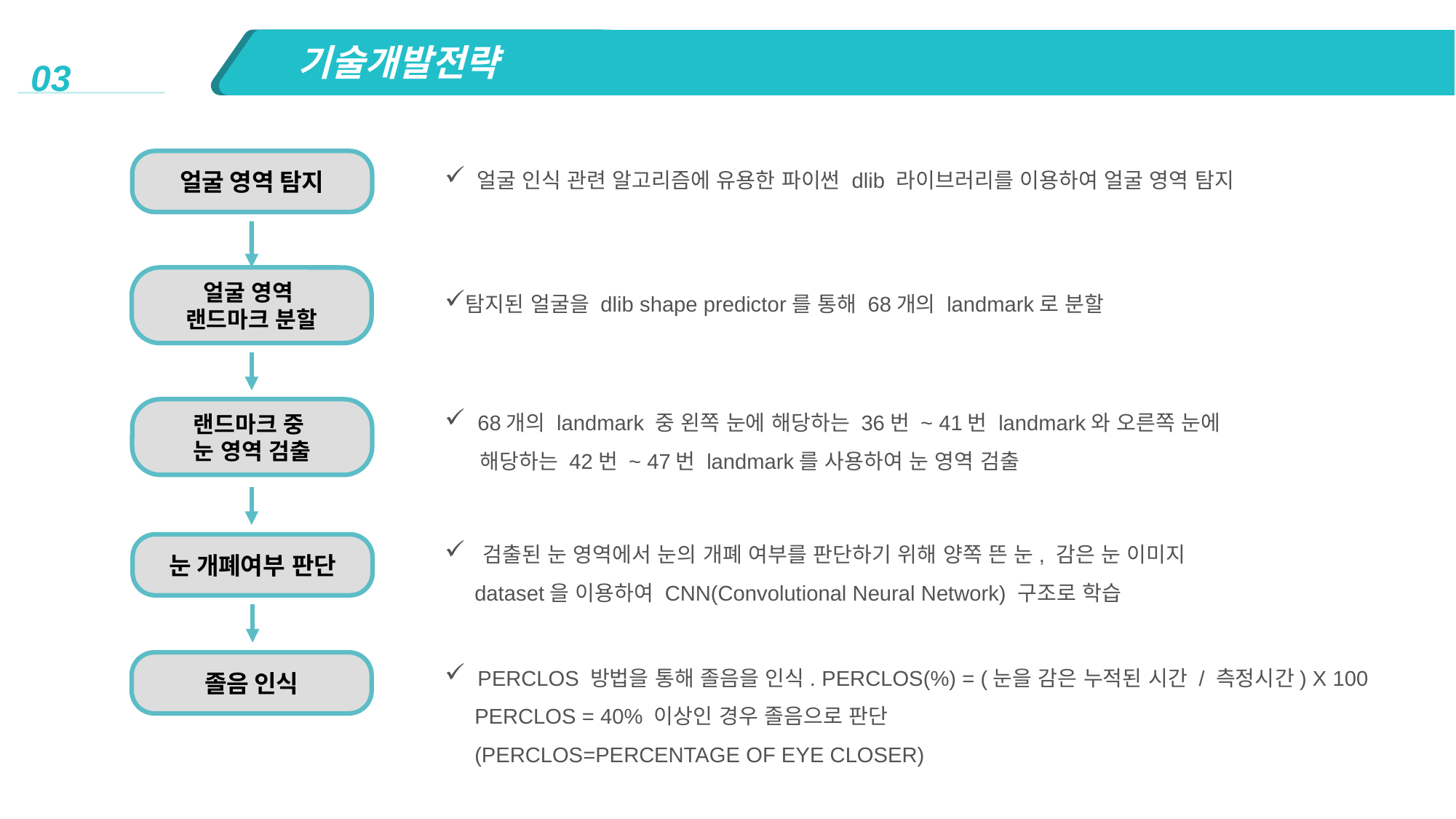

기술개발전략

03

얼굴 영역 탐지
 얼굴 인식 관련 알고리즘에 유용한 파이썬 dlib 라이브러리를 이용하여 얼굴 영역 탐지

얼굴 영역
랜드마크 분할
탐지된 얼굴을 dlib shape predictor를 통해 68개의 landmark로 분할

  68개의 landmark 중 왼쪽 눈에 해당하는 36번 ~ 41번 landmark와 오른쪽 눈에
     해당하는 42번 ~ 47번 landmark를 사용하여 눈 영역 검출
랜드마크 중
눈 영역 검출

  검출된 눈 영역에서 눈의 개폐 여부를 판단하기 위해 양쪽 뜬 눈, 감은 눈 이미지
     dataset을 이용하여 CNN(Convolutional Neural Network) 구조로 학습
눈 개폐여부 판단

  PERCLOS 방법을 통해 졸음을 인식. PERCLOS(%) = (눈을 감은 누적된 시간 / 측정시간) X 100
     PERCLOS = 40% 이상인 경우 졸음으로 판단
     (PERCLOS=PERCENTAGE OF EYE CLOSER)
졸음 인식